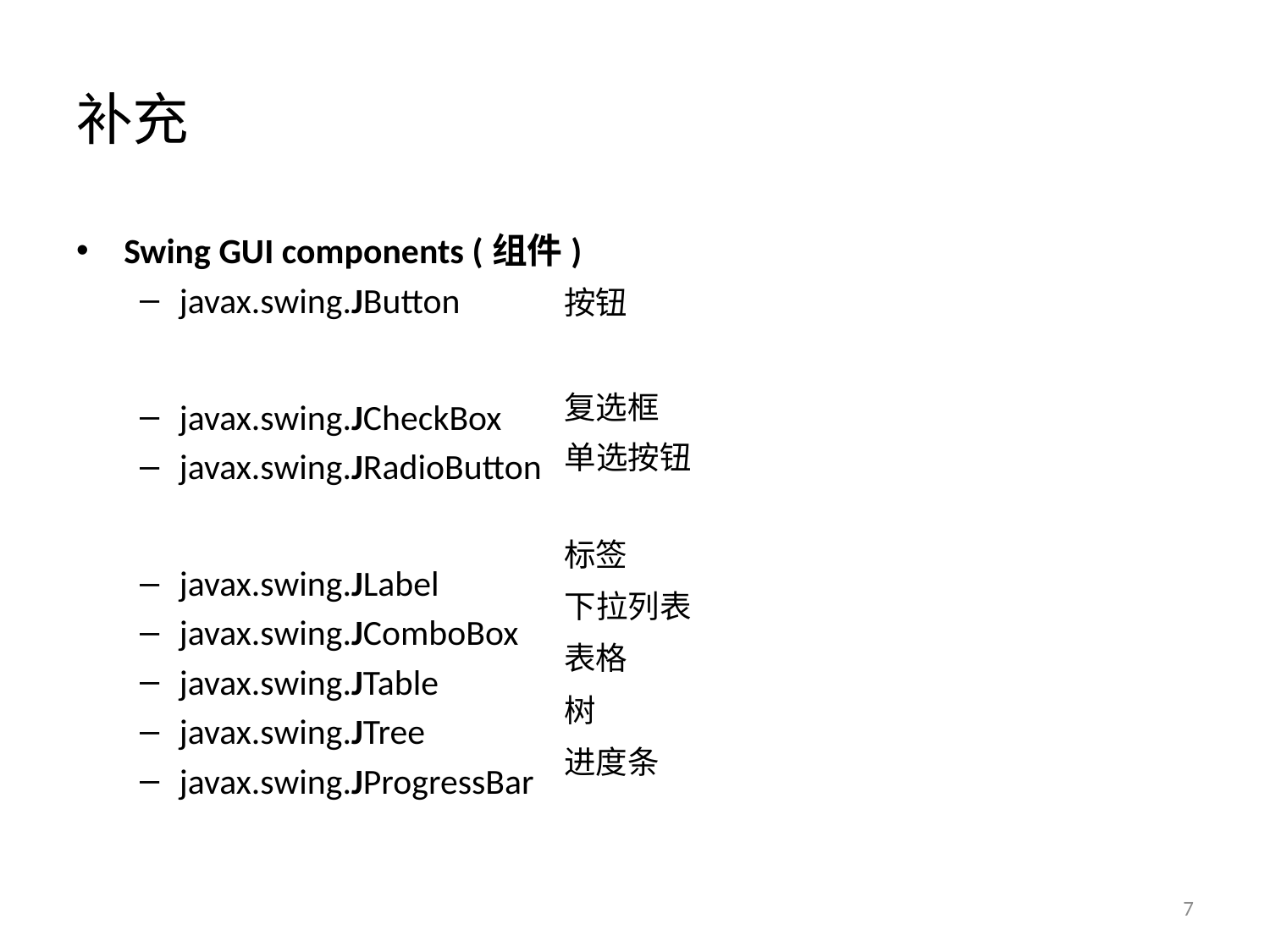

# 补充
Swing GUI components (组件)
javax.swing.JButton

javax.swing.JCheckBox
javax.swing.JRadioButton

javax.swing.JLabel
javax.swing.JComboBox
javax.swing.JTable
javax.swing.JTree
javax.swing.JProgressBar

按钮
复选框
单选按钮
标签
下拉列表
表格
树
进度条
7